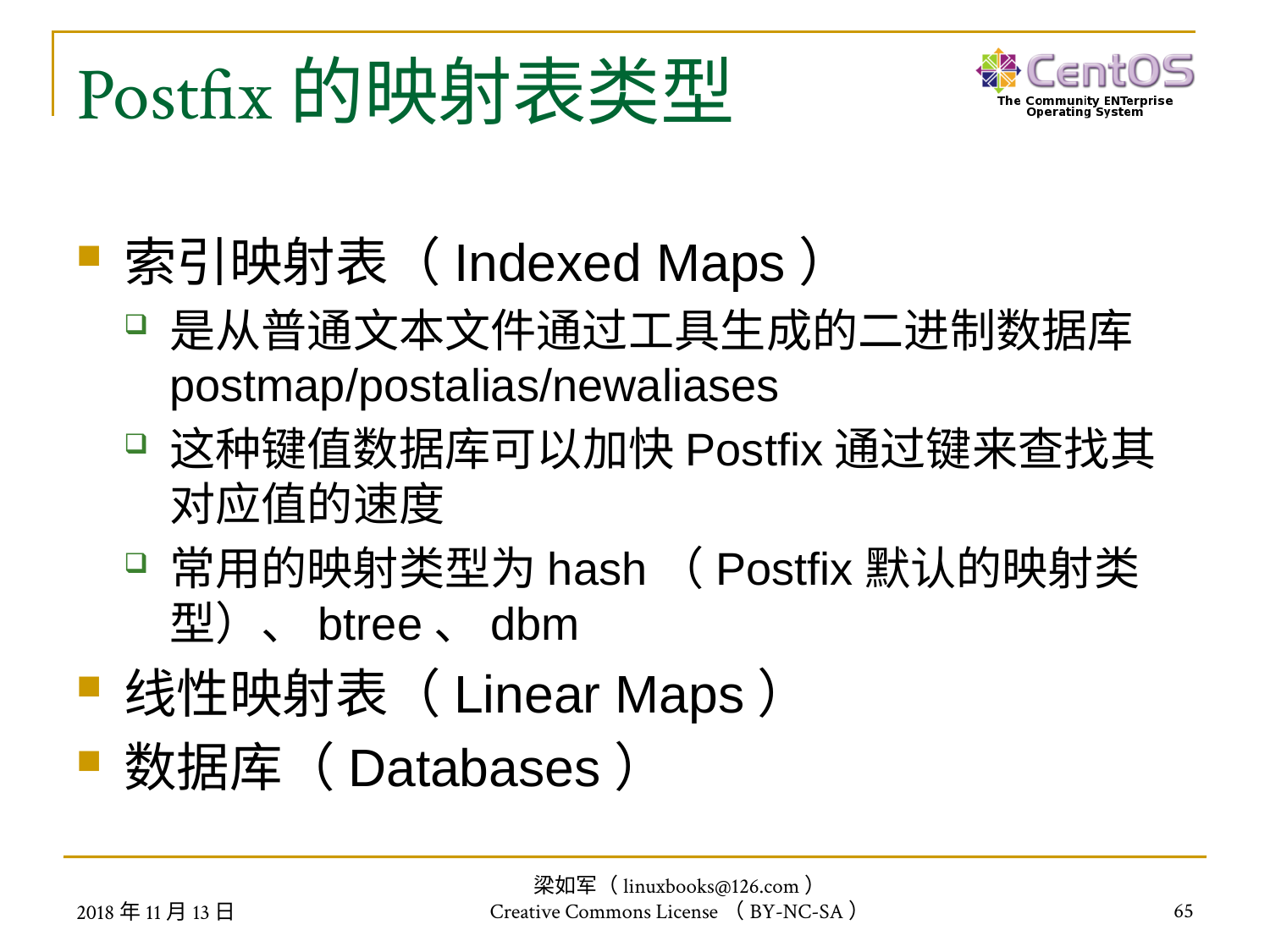

# Postfix的映射表类型
索引映射表（Indexed Maps）
是从普通文本文件通过工具生成的二进制数据库postmap/postalias/newaliases
这种键值数据库可以加快Postfix通过键来查找其对应值的速度
常用的映射类型为hash（Postfix默认的映射类型）、btree、dbm
线性映射表（Linear Maps）
数据库（Databases）
梁如军（linuxbooks@126.com）
Creative Commons License（BY-NC-SA）
2018年11月13日
65